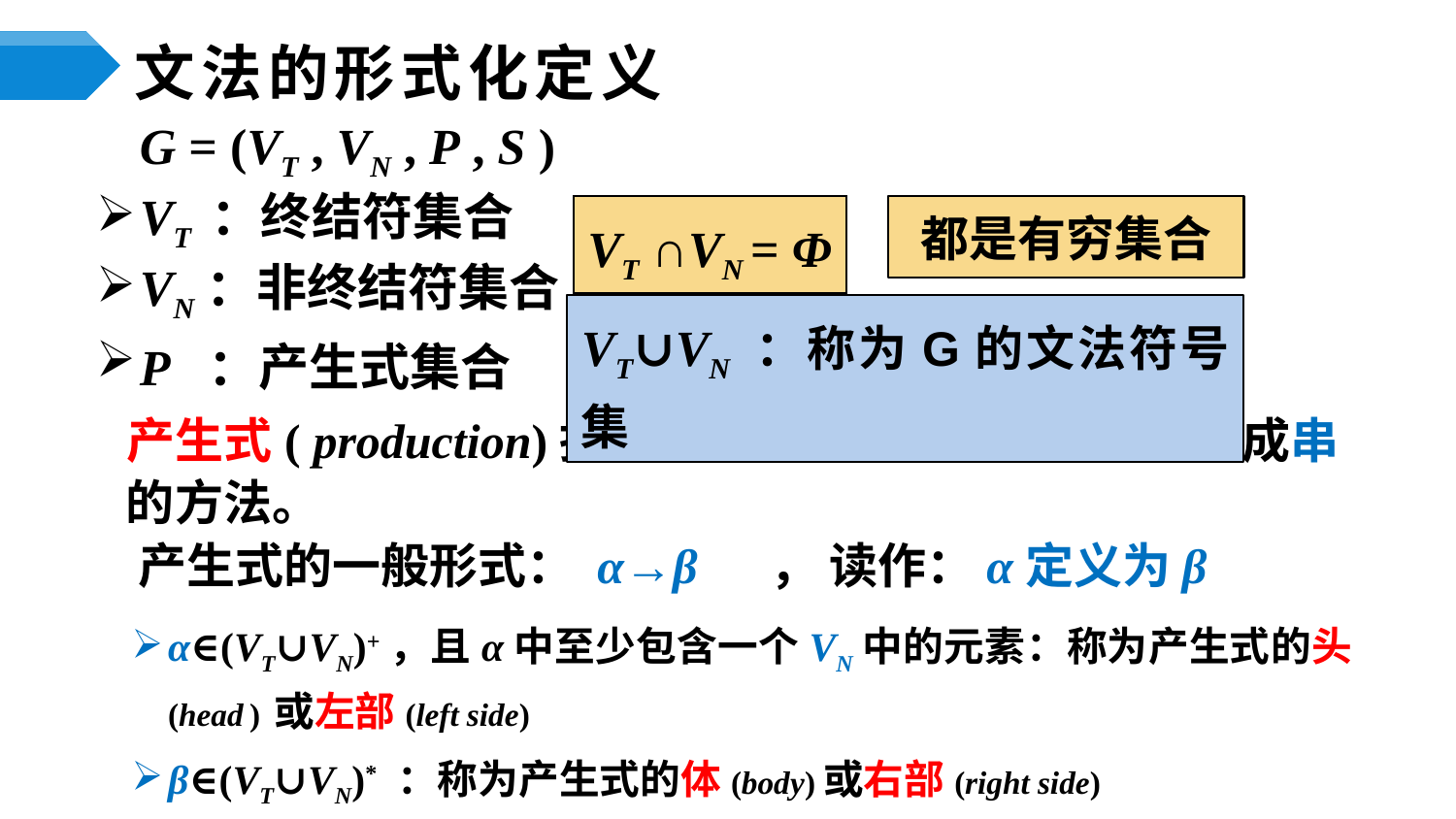

# 文法的形式化定义
	G = (VT , VN , P , S )
VT ：终结符集合
VN：非终结符集合
P  ：产生式集合
VT ∩VN = Φ
都是有穷集合
VT∪VN ：称为G的文法符号集
	产生式( production)描述了将终结符和非终结符组合成串的方法。
    产生式的一般形式： α→β     ， 读作：α定义为β
α∈(VT∪VN)+，且α中至少包含一个VN中的元素：称为产生式的头(head)或左部(left side)
β∈(VT∪VN)* ：称为产生式的体(body)或右部(right side)